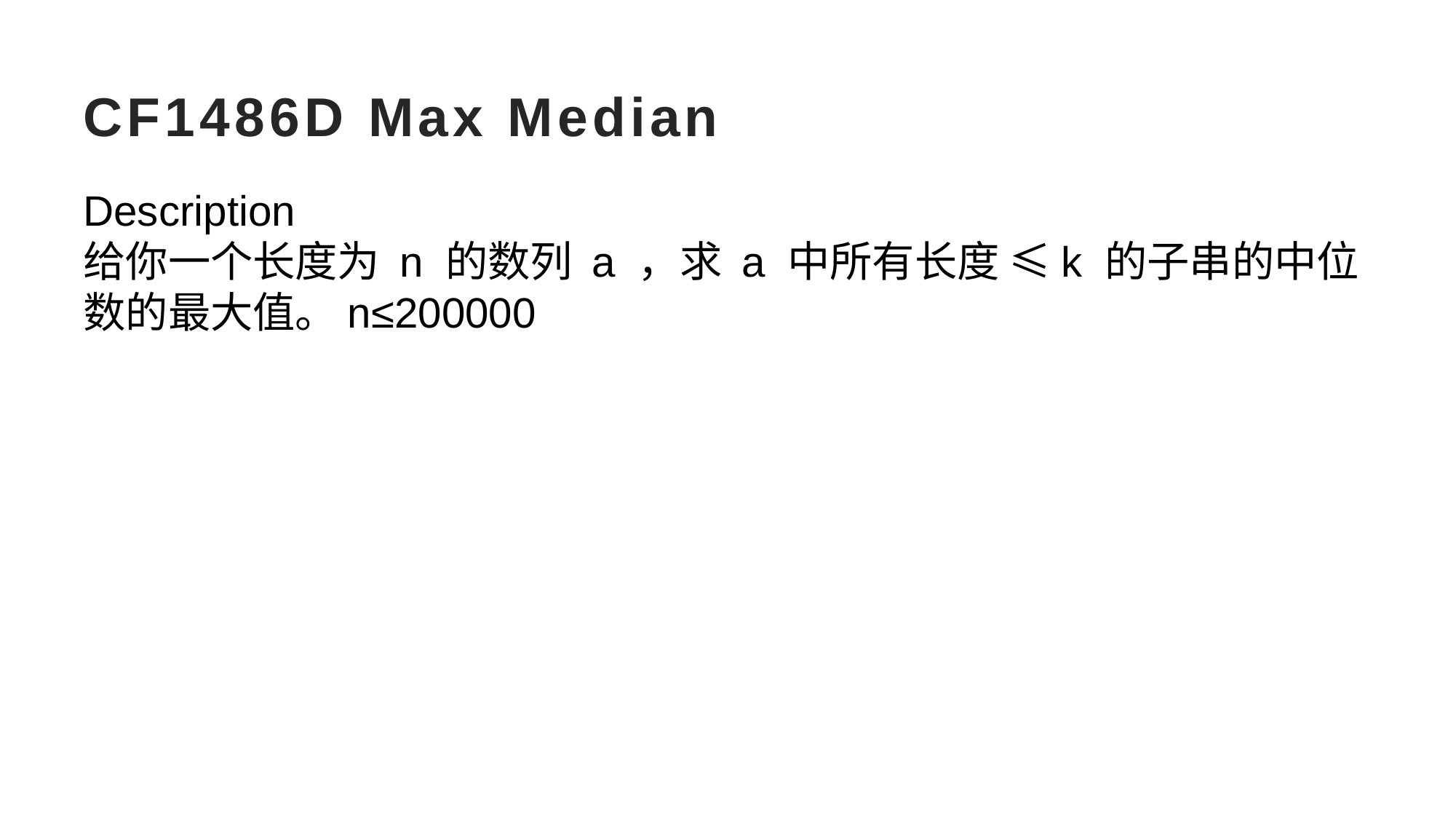

Description
给你一个长度为 n 的数列 a ，求 a 中所有长度 ≤k 的子串的中位数的最大值。n≤200000
# CF1486D Max Median